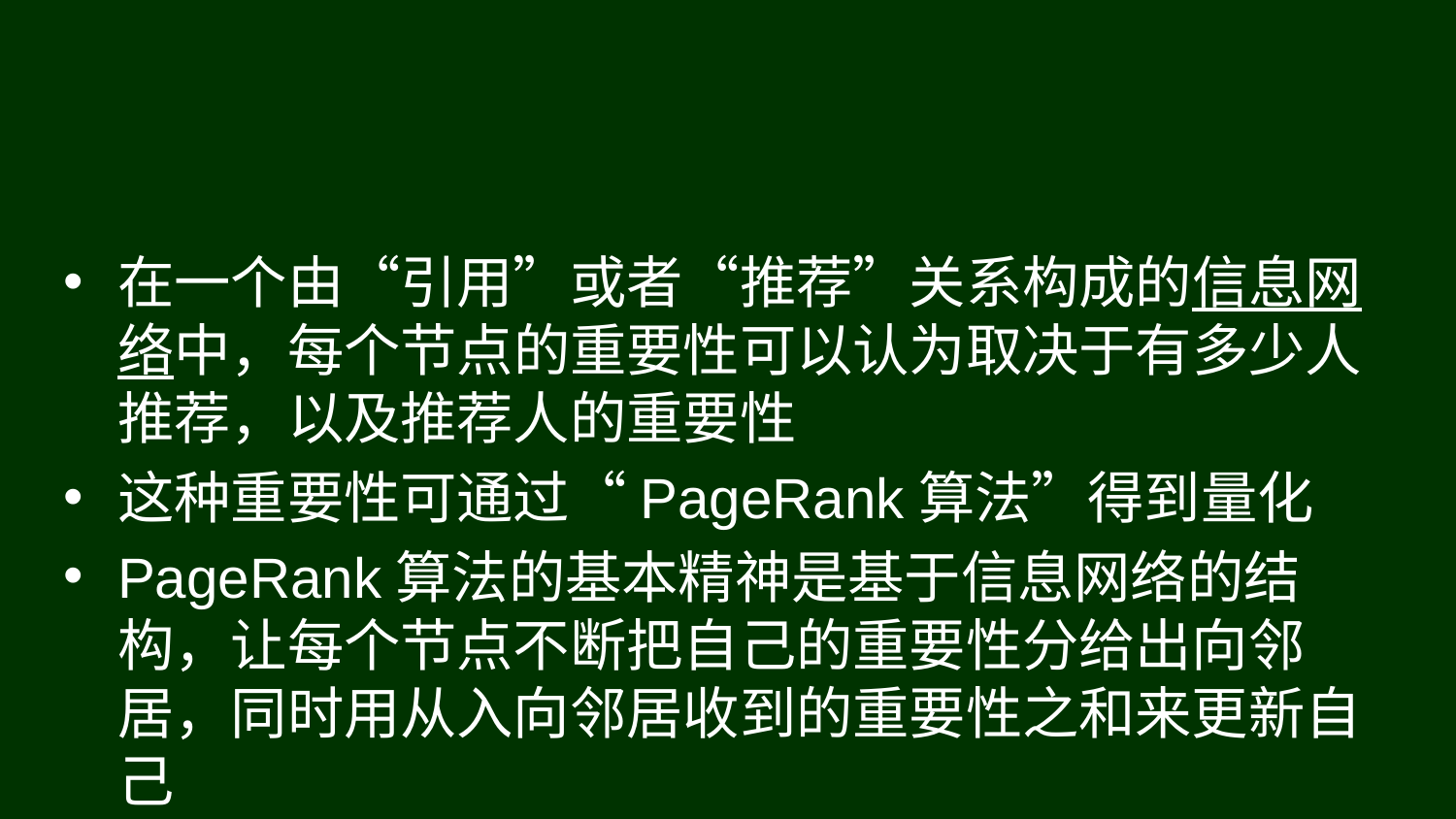

#
在一个由“引用”或者“推荐”关系构成的信息网络中，每个节点的重要性可以认为取决于有多少人推荐，以及推荐人的重要性
这种重要性可通过“PageRank算法”得到量化
PageRank算法的基本精神是基于信息网络的结构，让每个节点不断把自己的重要性分给出向邻居，同时用从入向邻居收到的重要性之和来更新自己